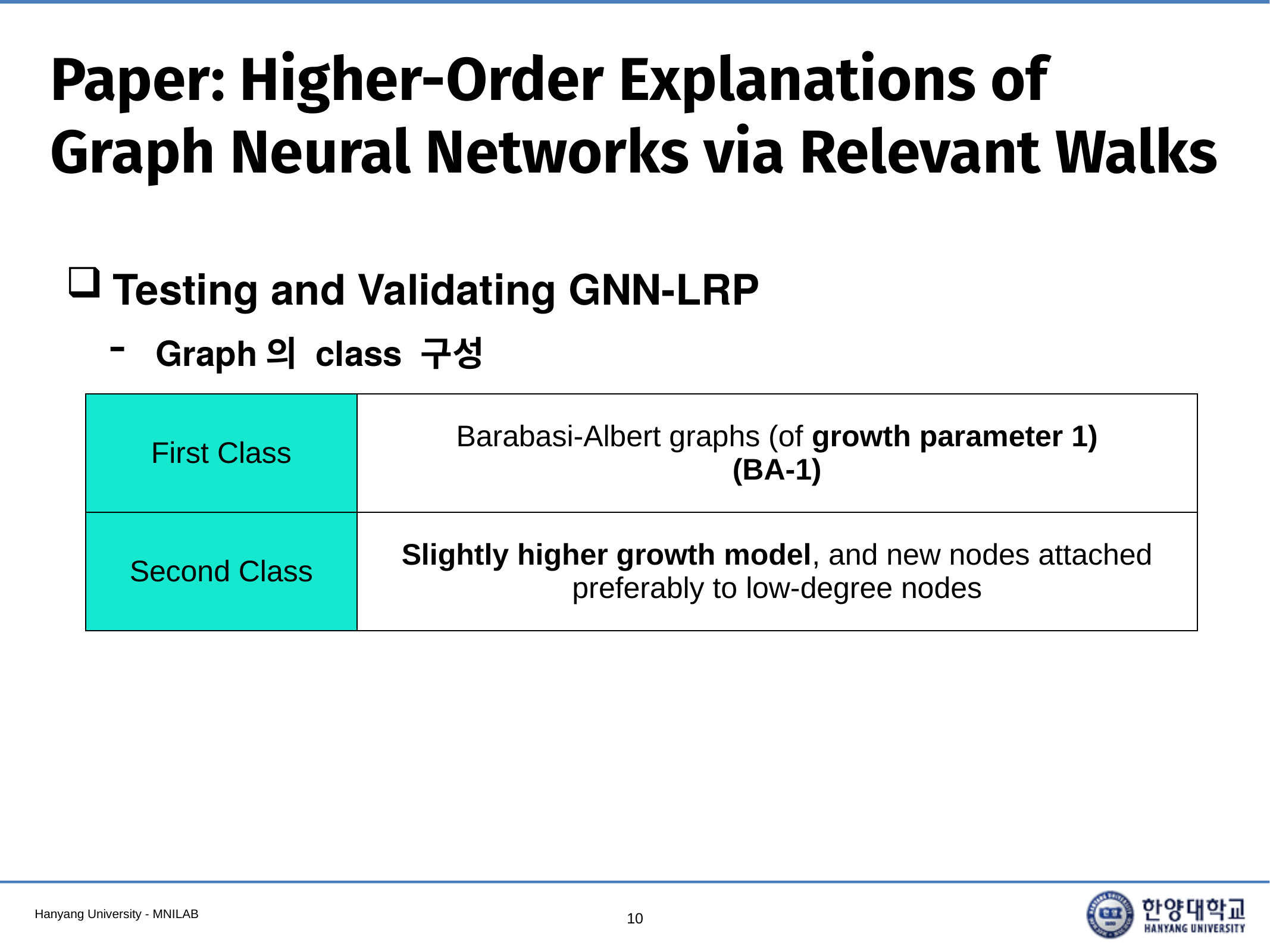

# Paper: Higher-Order Explanations of Graph Neural Networks via Relevant Walks
Testing and Validating GNN-LRP
Graph의 class 구성
| First Class | Barabasi-Albert graphs (of growth parameter 1) (BA-1) |
| --- | --- |
| Second Class | Slightly higher growth model, and new nodes attached preferably to low-degree nodes |
10